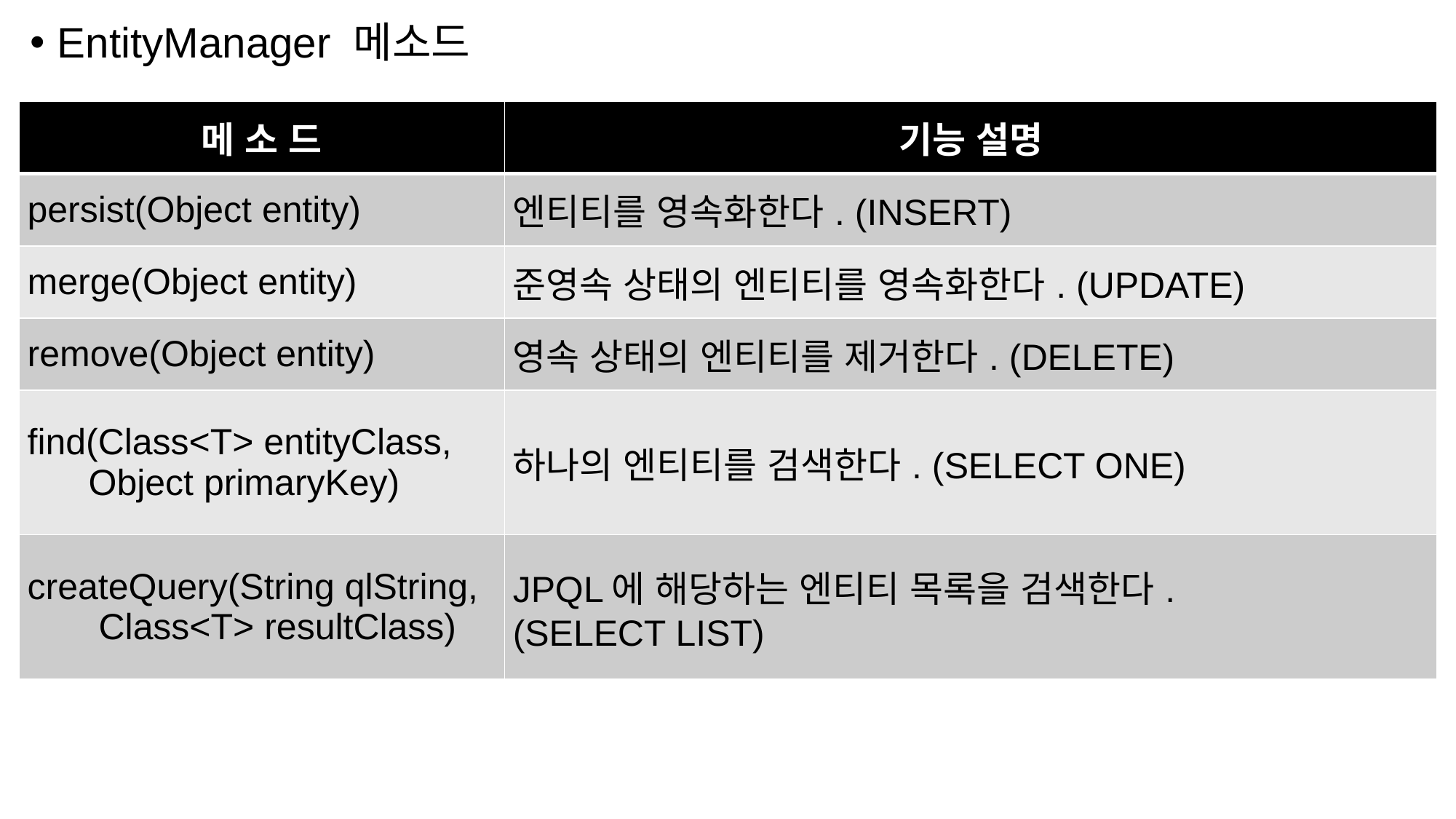

EntityManager 메소드
| 메 소 드 | 기능 설명 |
| --- | --- |
| persist(Object entity) | 엔티티를 영속화한다. (INSERT) |
| merge(Object entity) | 준영속 상태의 엔티티를 영속화한다. (UPDATE) |
| remove(Object entity) | 영속 상태의 엔티티를 제거한다. (DELETE) |
| find(Class<T> entityClass, Object primaryKey) | 하나의 엔티티를 검색한다. (SELECT ONE) |
| createQuery(String qlString, Class<T> resultClass) | JPQL에 해당하는 엔티티 목록을 검색한다. (SELECT LIST) |